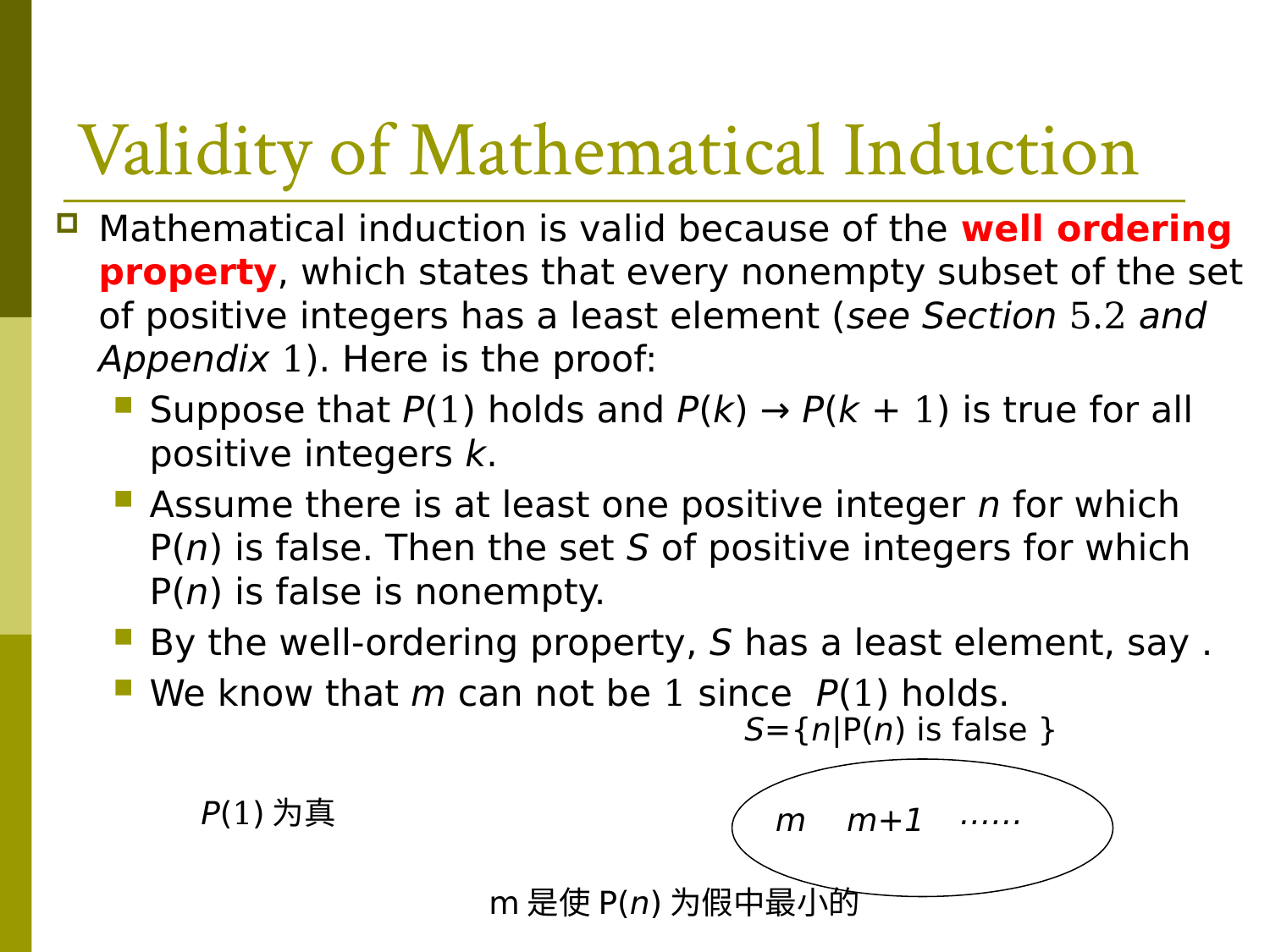

# Validity of Mathematical Induction
Mathematical induction is valid because of the well ordering property, which states that every nonempty subset of the set of positive integers has a least element (see Section 5.2 and Appendix 1). Here is the proof:
Suppose that P(1) holds and P(k) → P(k + 1) is true for all positive integers k.
Assume there is at least one positive integer n for which P(n) is false. Then the set S of positive integers for which P(n) is false is nonempty.
By the well-ordering property, S has a least element, say .
We know that m can not be 1 since  P(1) holds.

S={n|P(n) is false }

P(1)为真
……
m
m+1
m是使P(n)为假中最小的